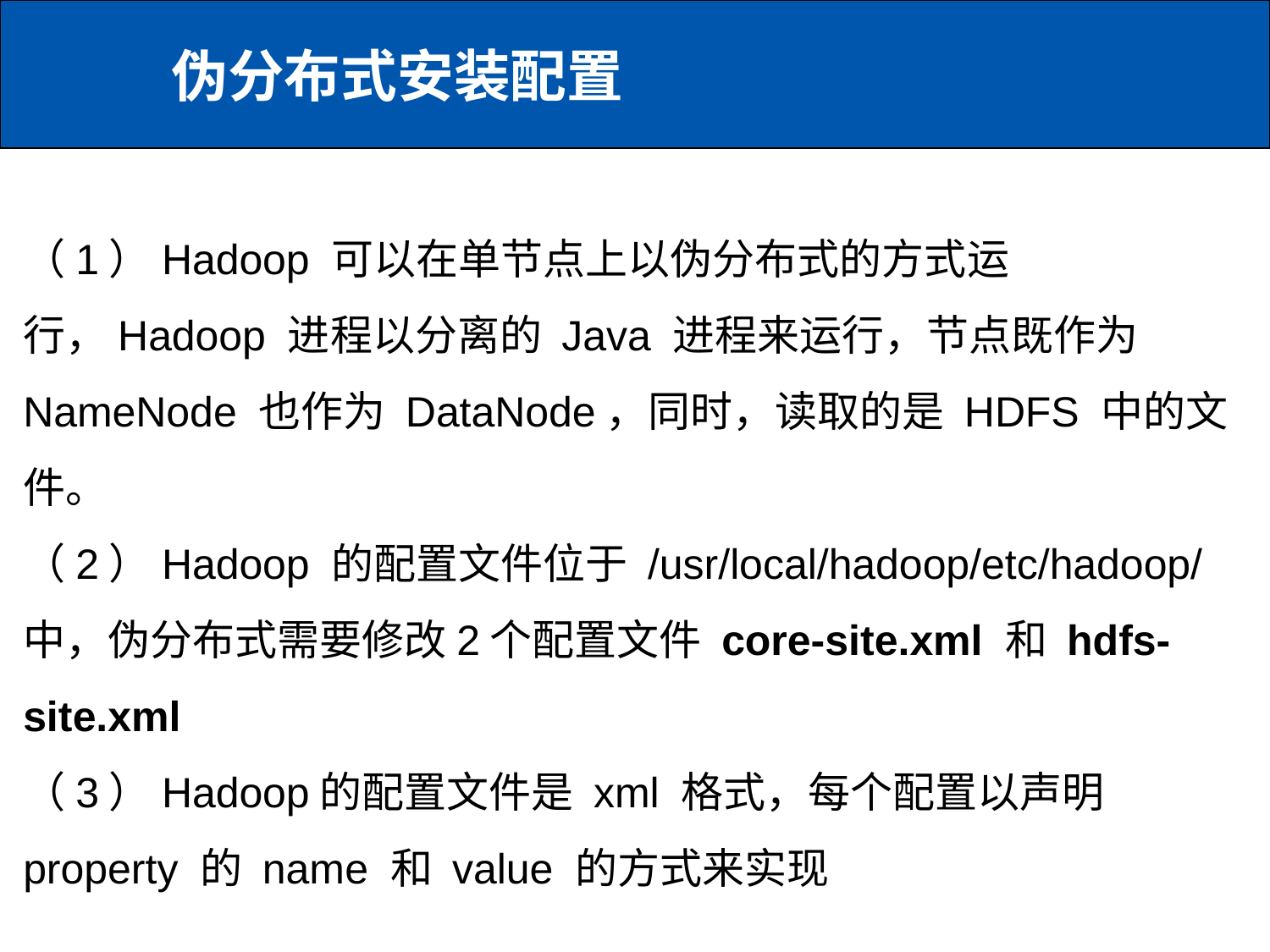

# 伪分布式安装配置
（1）Hadoop 可以在单节点上以伪分布式的方式运行，Hadoop 进程以分离的 Java 进程来运行，节点既作为 NameNode 也作为 DataNode，同时，读取的是 HDFS 中的文件。
（2）Hadoop 的配置文件位于 /usr/local/hadoop/etc/hadoop/ 中，伪分布式需要修改2个配置文件 core-site.xml 和 hdfs-site.xml
（3）Hadoop的配置文件是 xml 格式，每个配置以声明 property 的 name 和 value 的方式来实现